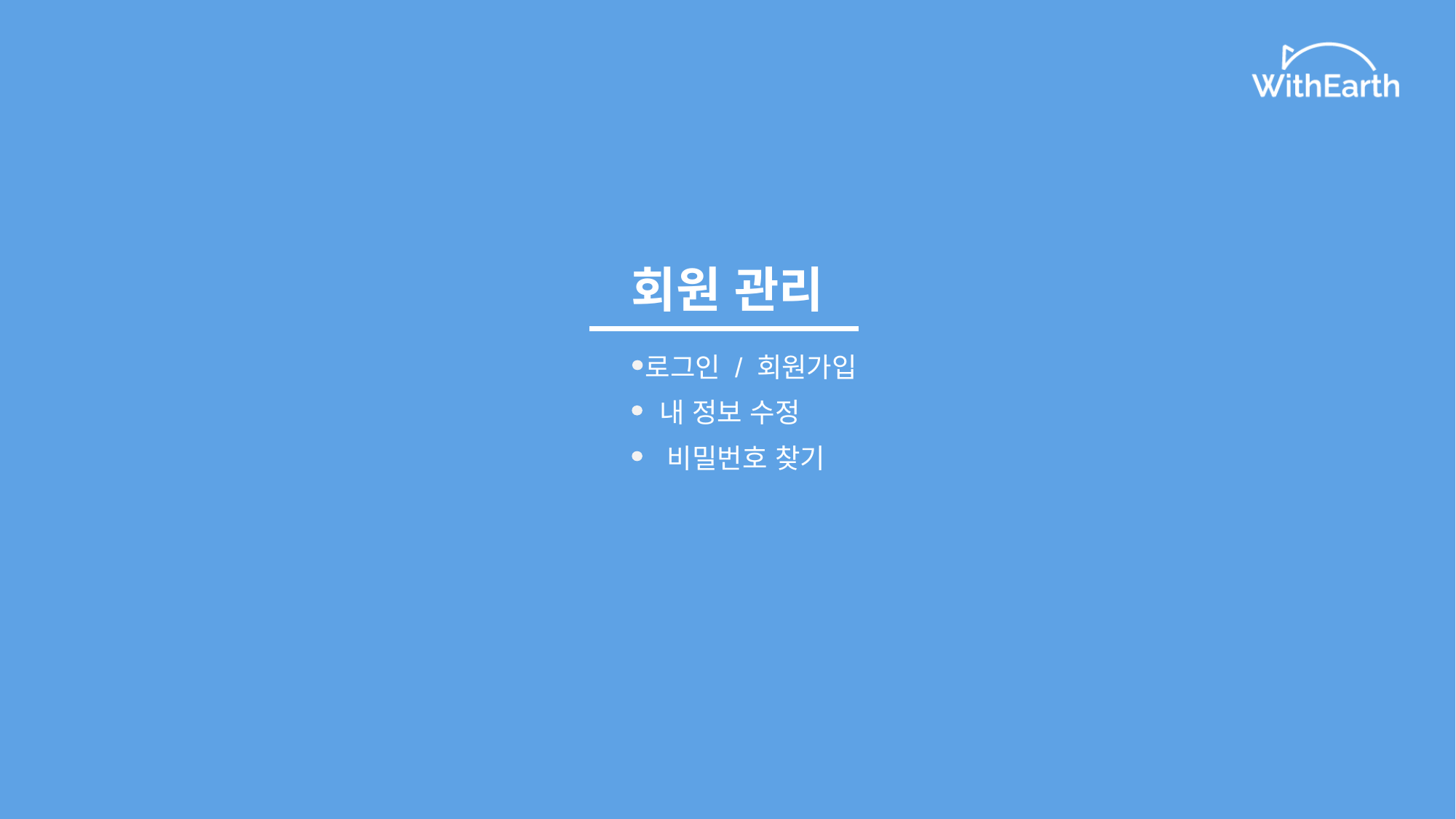

회원 관리
로그인 / 회원가입

내 정보 수정

비밀번호 찾기